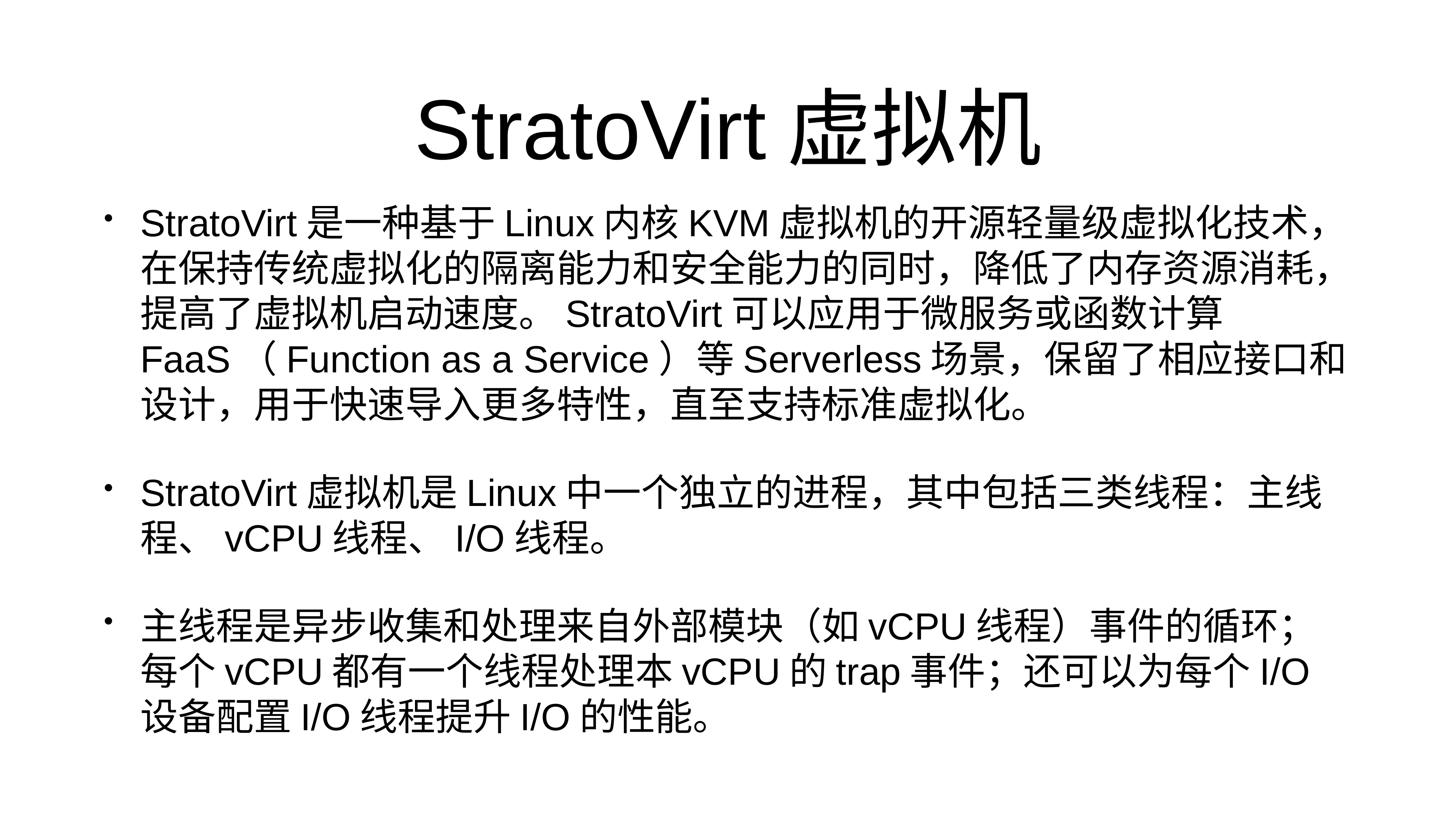

# StratoVirt虚拟机
StratoVirt是一种基于Linux内核KVM虚拟机的开源轻量级虚拟化技术，在保持传统虚拟化的隔离能力和安全能力的同时，降低了内存资源消耗，提高了虚拟机启动速度。StratoVirt可以应用于微服务或函数计算FaaS（Function as a Service）等Serverless场景，保留了相应接口和设计，用于快速导入更多特性，直至支持标准虚拟化。
StratoVirt虚拟机是Linux中一个独立的进程，其中包括三类线程：主线程、vCPU线程、I/O线程。
主线程是异步收集和处理来自外部模块（如vCPU线程）事件的循环；每个vCPU都有一个线程处理本vCPU的trap事件；还可以为每个I/O设备配置I/O线程提升I/O的性能。